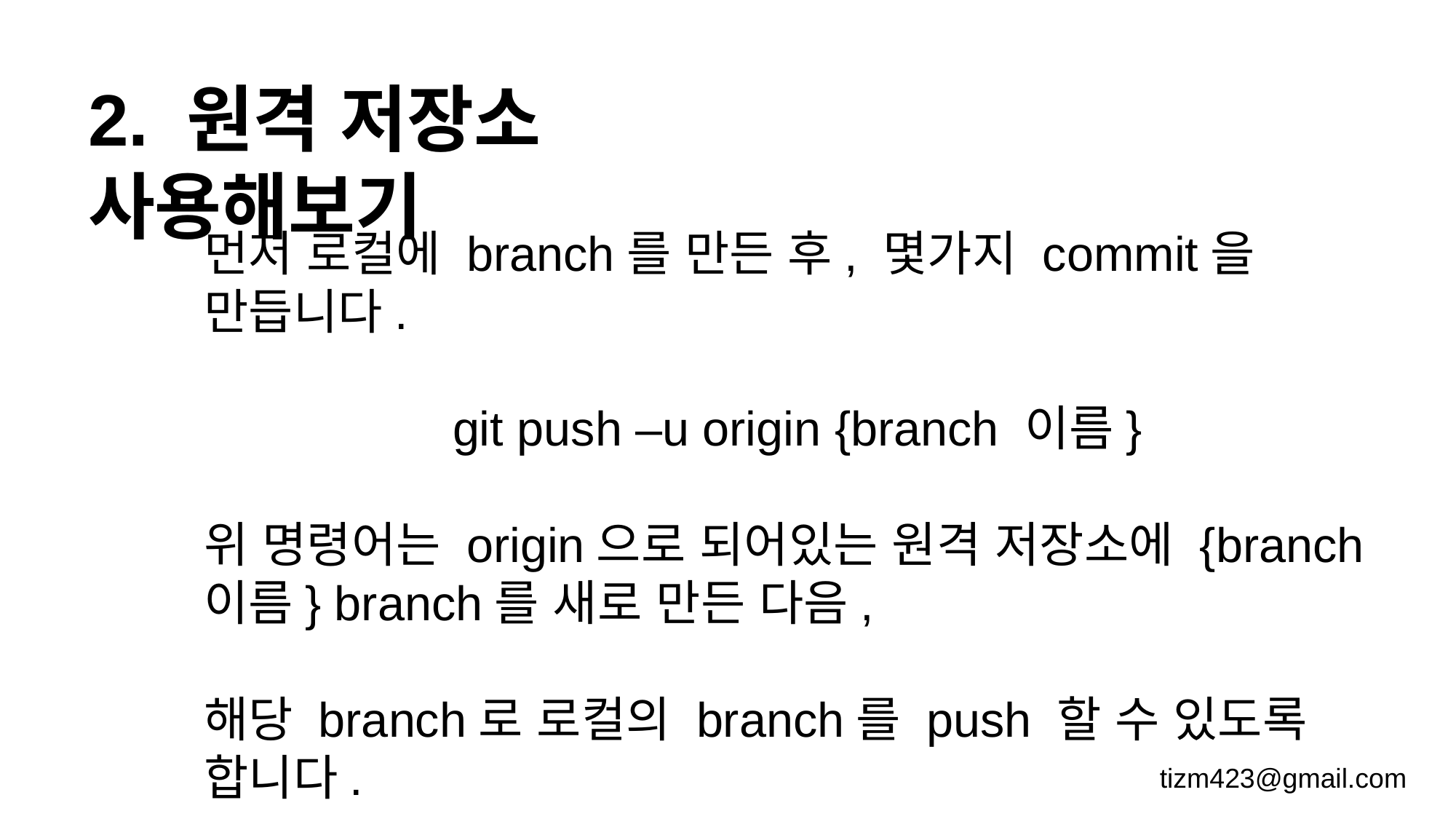

2. 원격 저장소 사용해보기
먼저 로컬에 branch를 만든 후, 몇가지 commit을 만듭니다.

git push –u origin {branch 이름}

위 명령어는 origin으로 되어있는 원격 저장소에 {branch 이름} branch를 새로 만든 다음,

해당 branch로 로컬의 branch를 push 할 수 있도록 합니다.
tizm423@gmail.com